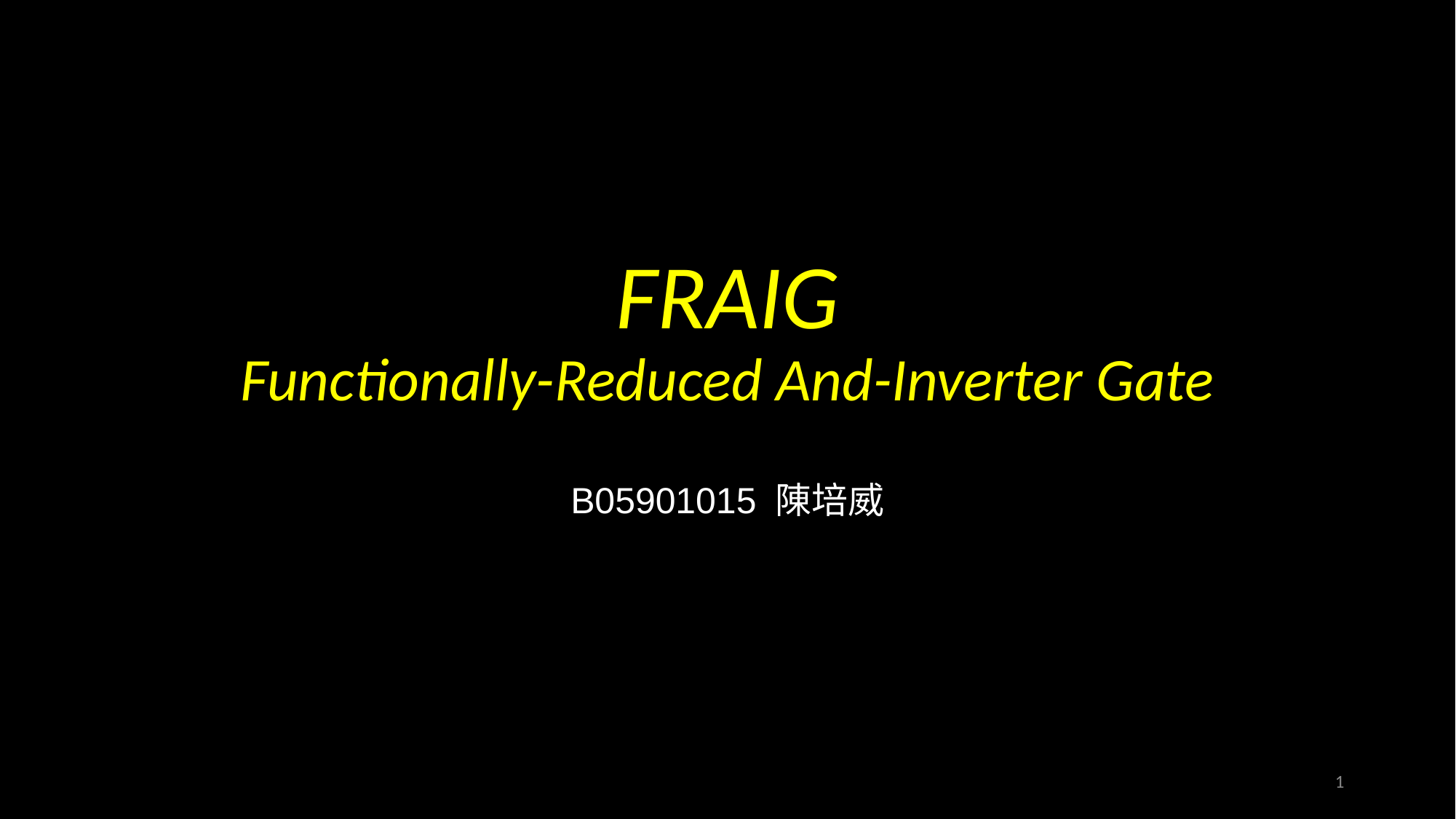

# FRAIG Functionally-Reduced And-Inverter Gate
B05901015 陳培威
1